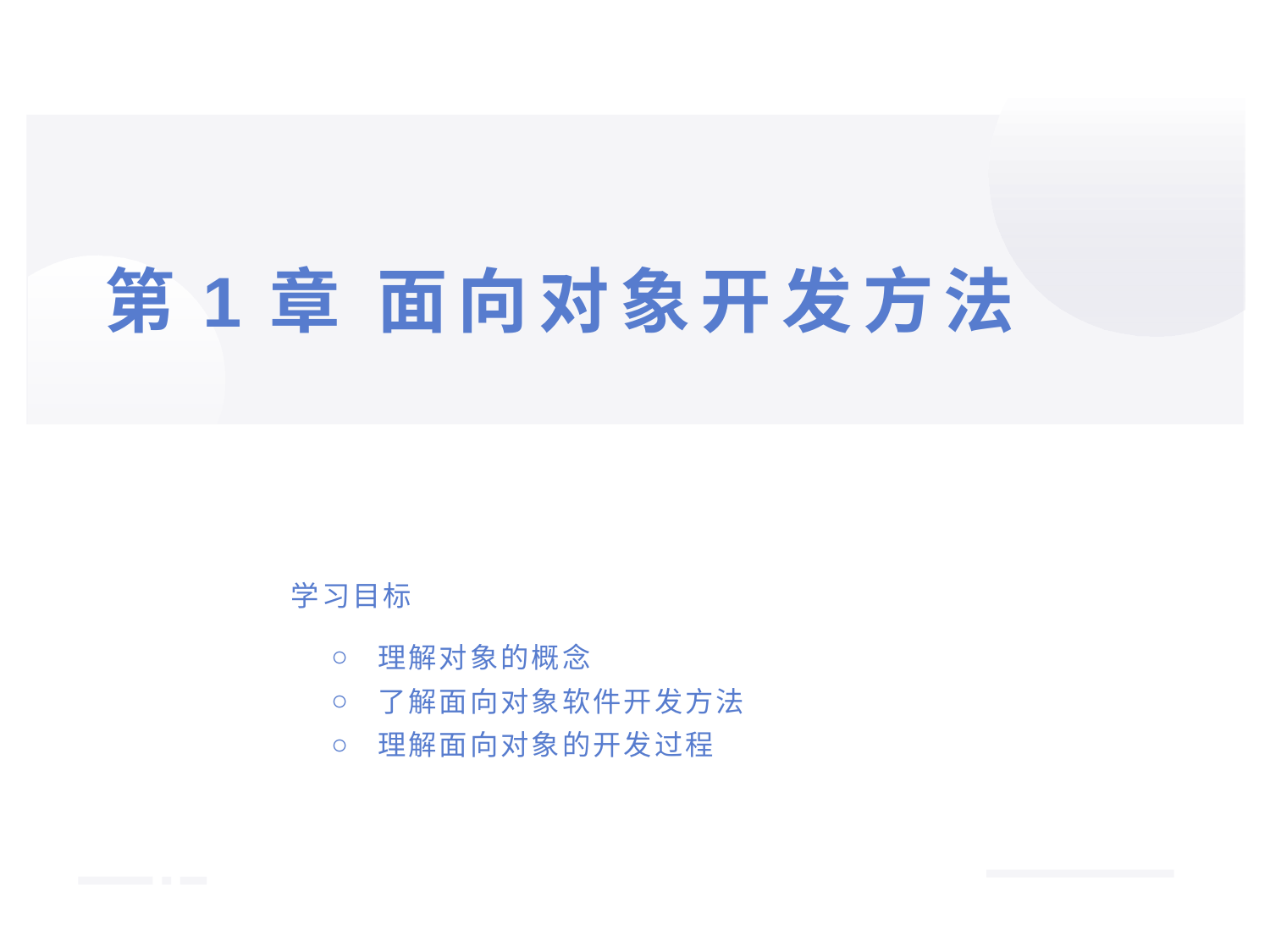

# 第1章 面向对象开发方法
学习目标
 理解对象的概念
 了解面向对象软件开发方法
 理解面向对象的开发过程